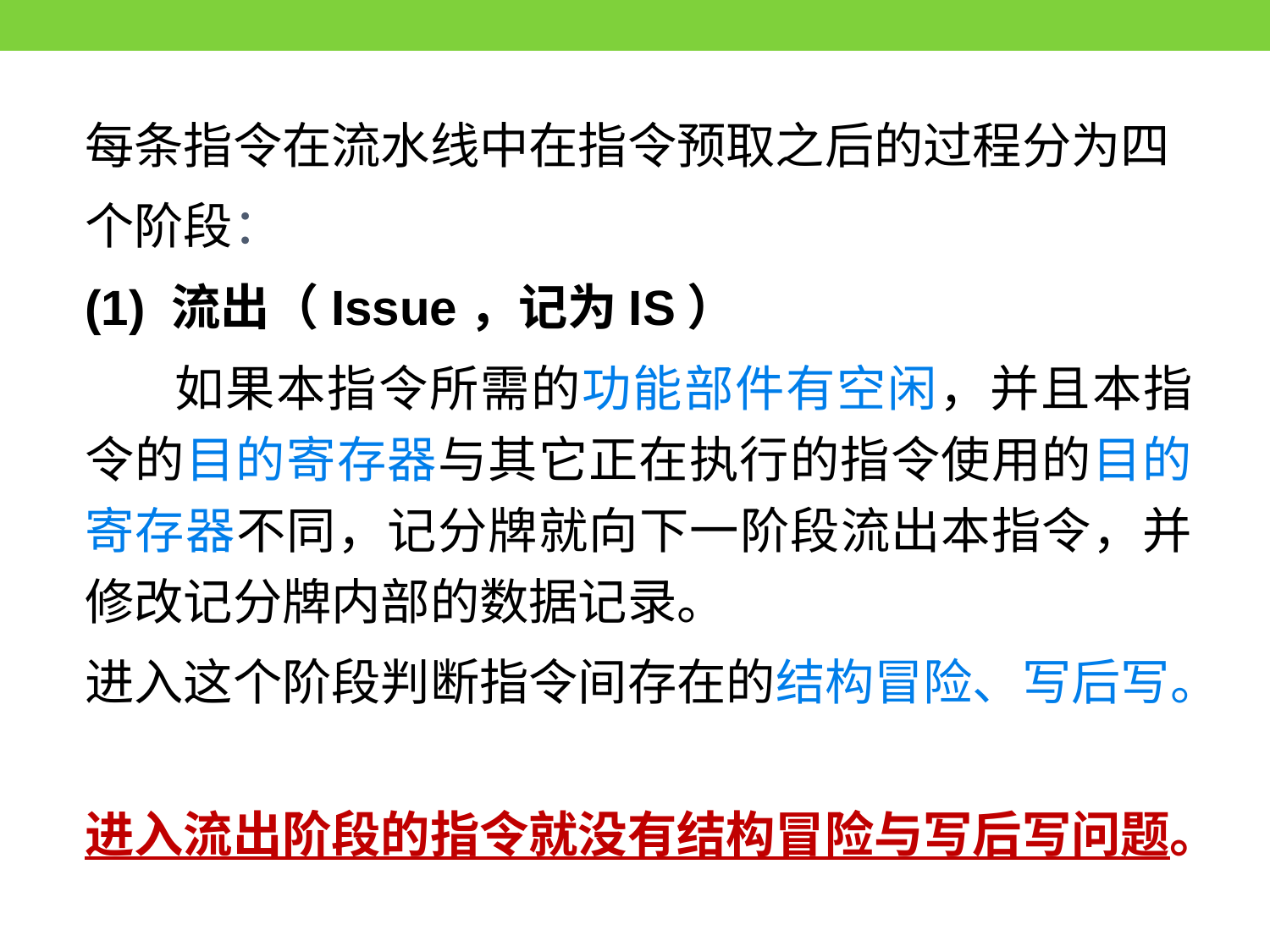

34
每条指令在流水线中在指令预取之后的过程分为四
个阶段：
(1) 流出（Issue，记为IS）
      如果本指令所需的功能部件有空闲，并且本指令的目的寄存器与其它正在执行的指令使用的目的寄存器不同，记分牌就向下一阶段流出本指令，并修改记分牌内部的数据记录。
进入这个阶段判断指令间存在的结构冒险、写后写。
进入流出阶段的指令就没有结构冒险与写后写问题。